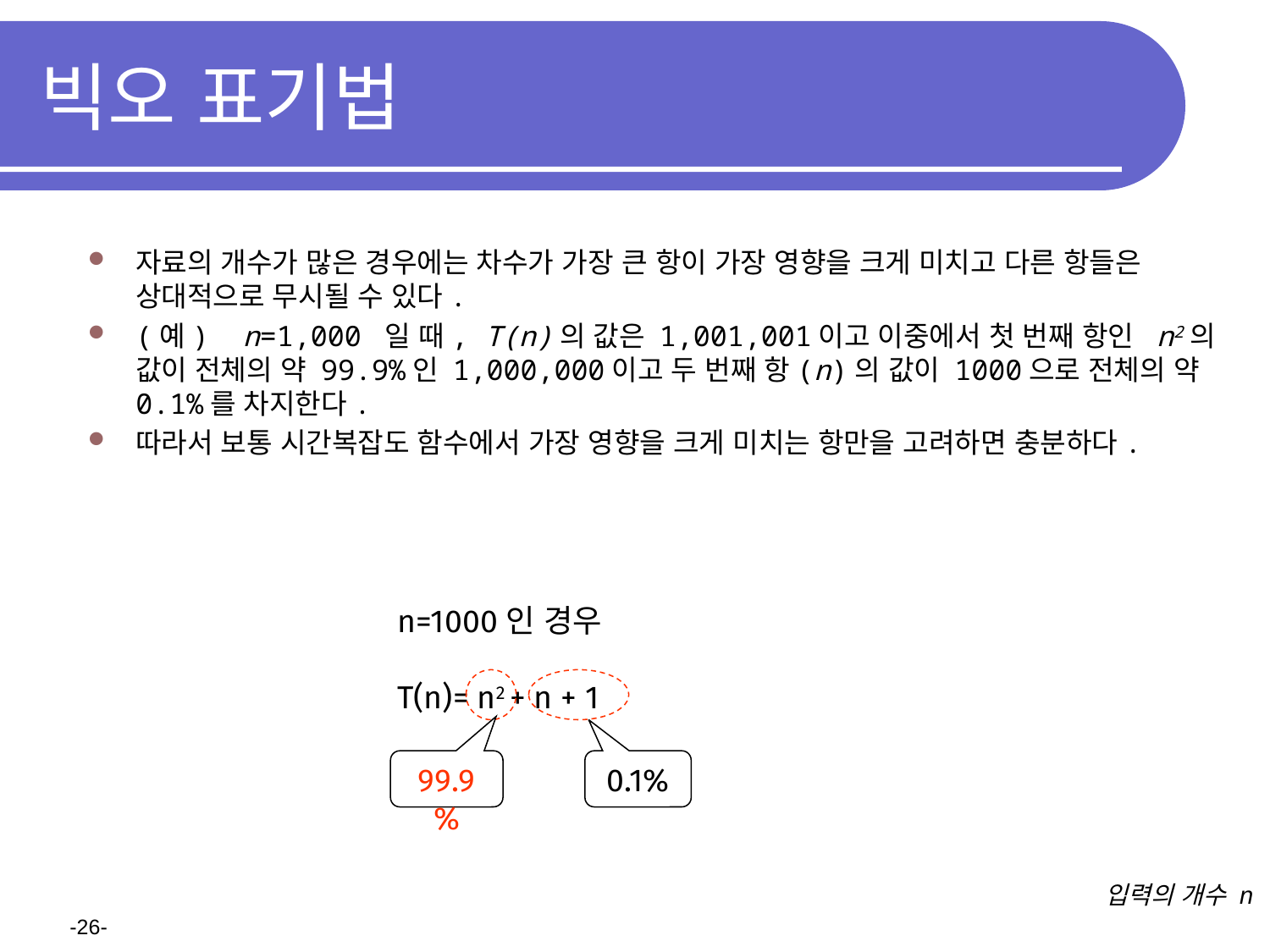

# 빅오 표기법
자료의 개수가 많은 경우에는 차수가 가장 큰 항이 가장 영향을 크게 미치고 다른 항들은 상대적으로 무시될 수 있다.
(예)  n=1,000 일 때, T(n)의 값은 1,001,001이고 이중에서 첫 번째 항인  n2의 값이 전체의 약 99.9%인 1,000,000이고 두 번째 항(n)의 값이 1000으로 전체의 약 0.1%를 차지한다.
따라서 보통 시간복잡도 함수에서 가장 영향을 크게 미치는 항만을 고려하면 충분하다.

n=1000인 경우

T(n)= n2 + n + 1

99.9%
0.1%
입력의 개수 n